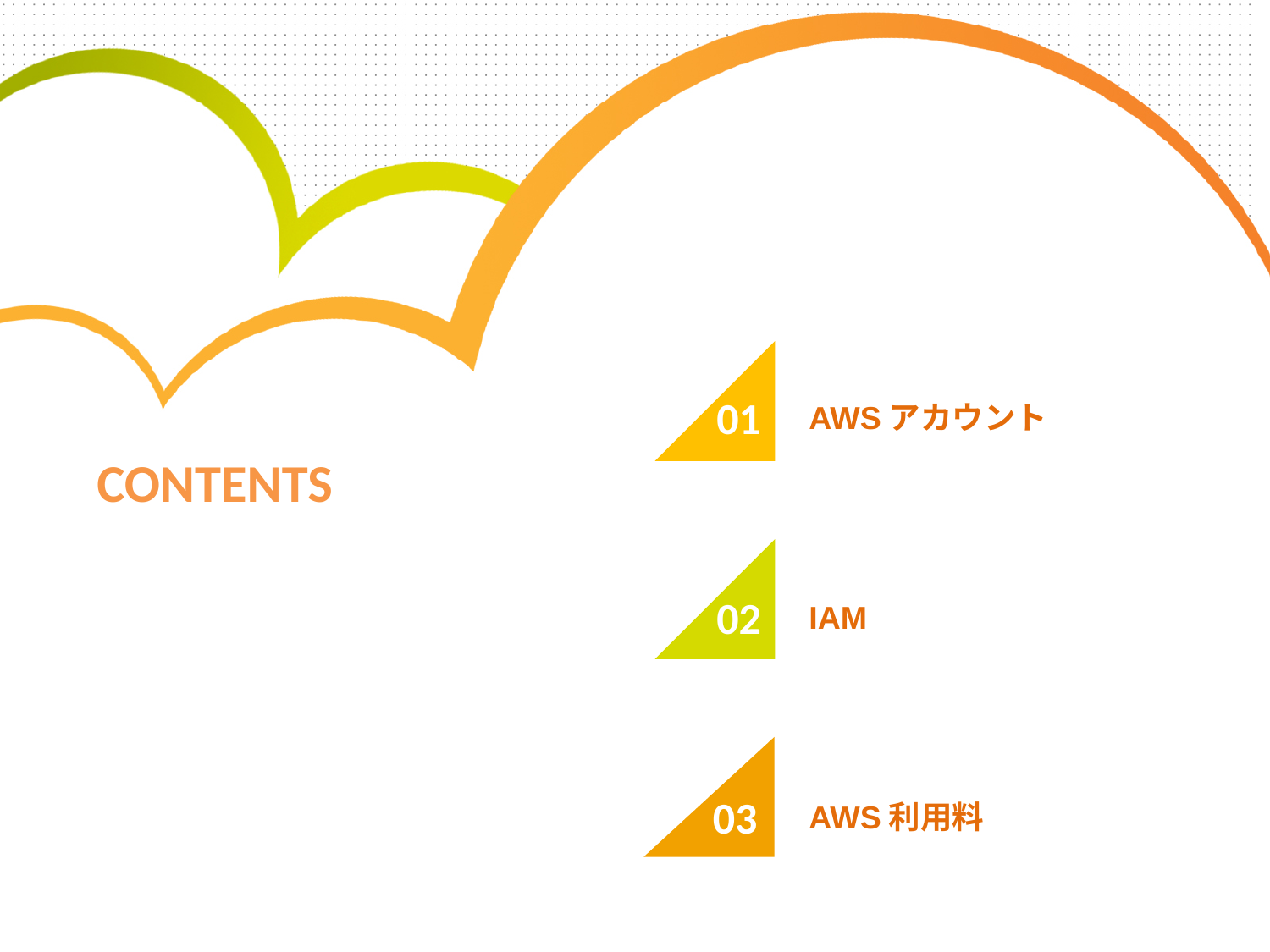

01
AWSアカウント
CONTENTS

02
IAM

03
AWS利用料